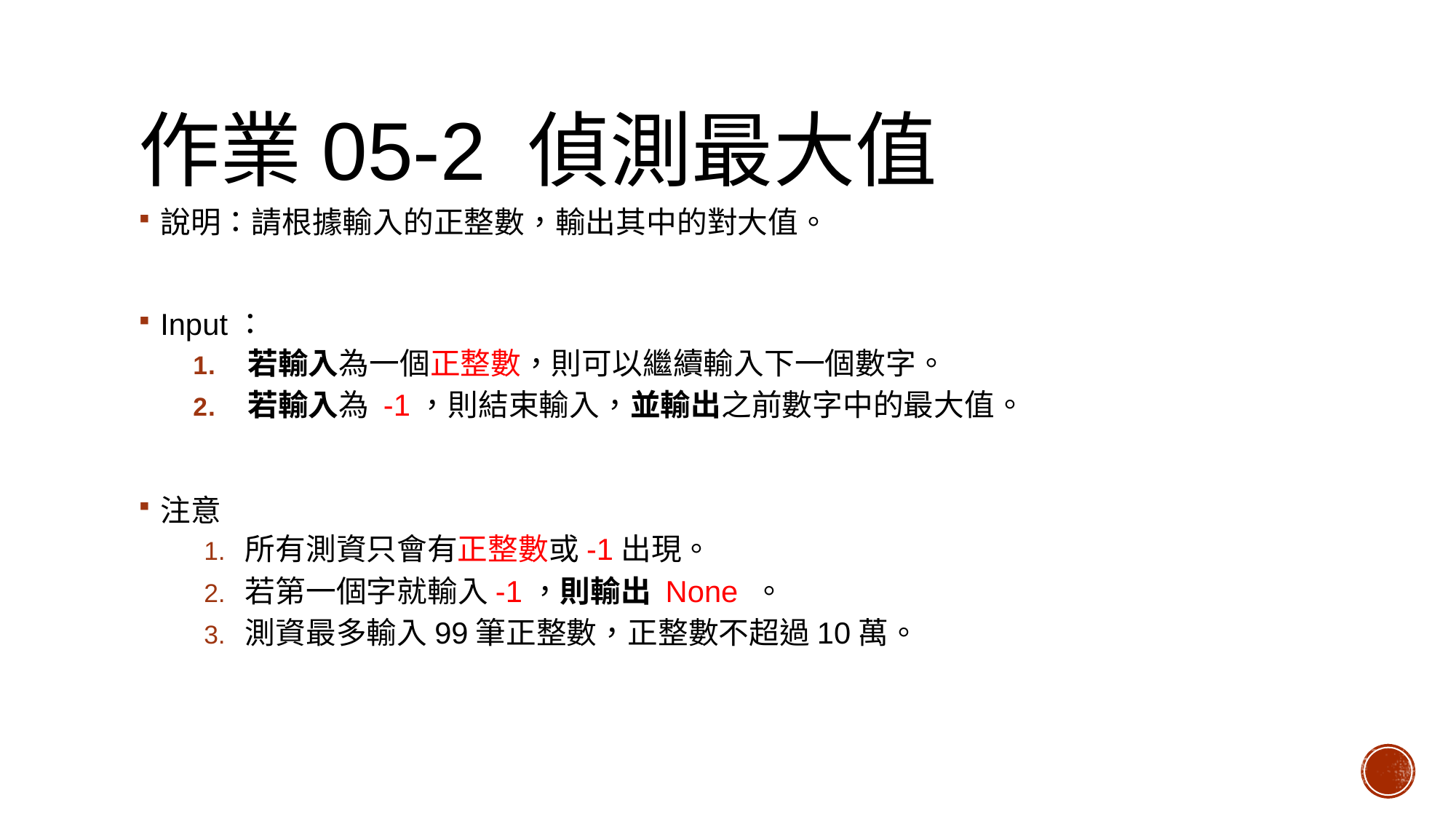

# 作業05-2 偵測最大值
說明：請根據輸入的正整數，輸出其中的對大值。

Input：
若輸入為一個正整數，則可以繼續輸入下一個數字。
若輸入為 -1，則結束輸入，並輸出之前數字中的最大值。

注意
所有測資只會有正整數或-1出現。
若第一個字就輸入-1，則輸出 None 。
測資最多輸入99筆正整數，正整數不超過10萬。